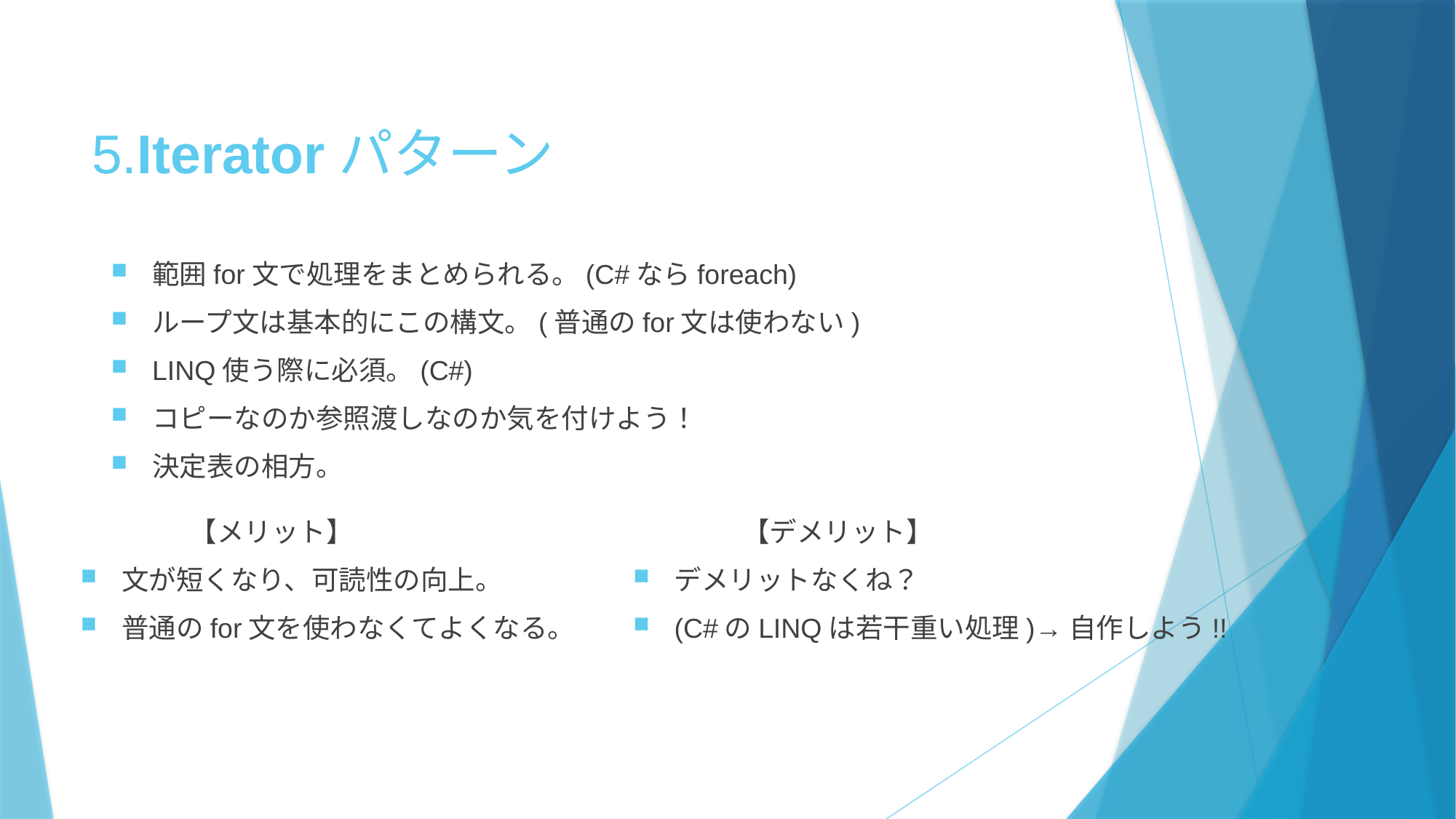

# 5.Iteratorパターン
範囲for文で処理をまとめられる。(C#ならforeach)
ループ文は基本的にこの構文。(普通のfor文は使わない)
LINQ使う際に必須。(C#)
コピーなのか参照渡しなのか気を付けよう！
決定表の相方。
	【メリット】
文が短くなり、可読性の向上。
普通のfor文を使わなくてよくなる。
	【デメリット】
デメリットなくね？
(C#のLINQは若干重い処理)→自作しよう!!